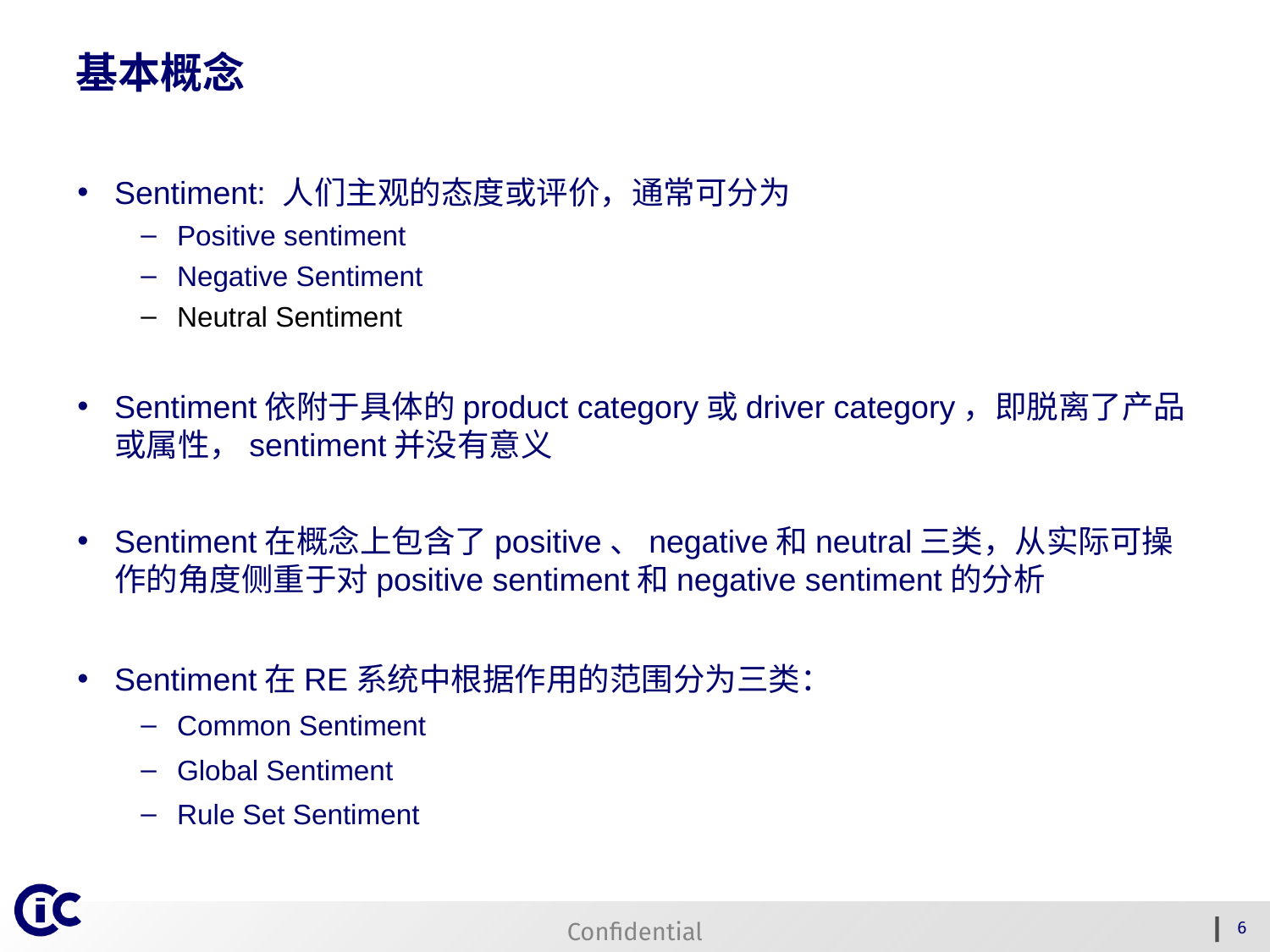

基本概念
Sentiment: 人们主观的态度或评价，通常可分为
Positive sentiment
Negative Sentiment
Neutral Sentiment

Sentiment依附于具体的product category或driver category，即脱离了产品或属性，sentiment并没有意义

Sentiment在概念上包含了positive、negative和neutral三类，从实际可操作的角度侧重于对positive sentiment和negative sentiment的分析

Sentiment在RE系统中根据作用的范围分为三类：
Common Sentiment
Global Sentiment
Rule Set Sentiment